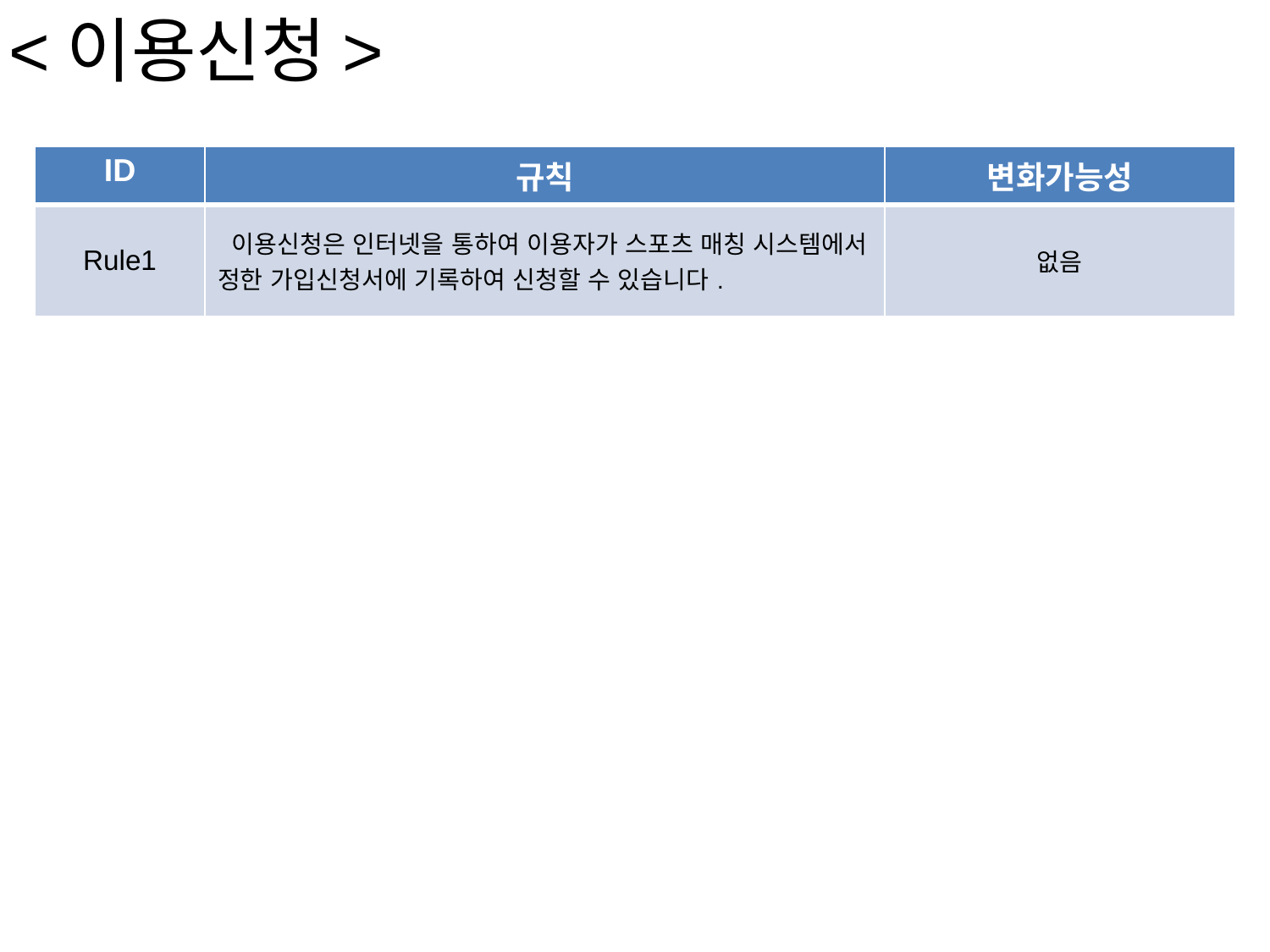

<이용신청>
| ID | 규칙 | 변화가능성 |
| --- | --- | --- |
| Rule1 | 이용신청은 인터넷을 통하여 이용자가 스포츠 매칭 시스템에서 정한 가입신청서에 기록하여 신청할 수 있습니다. | 없음 |